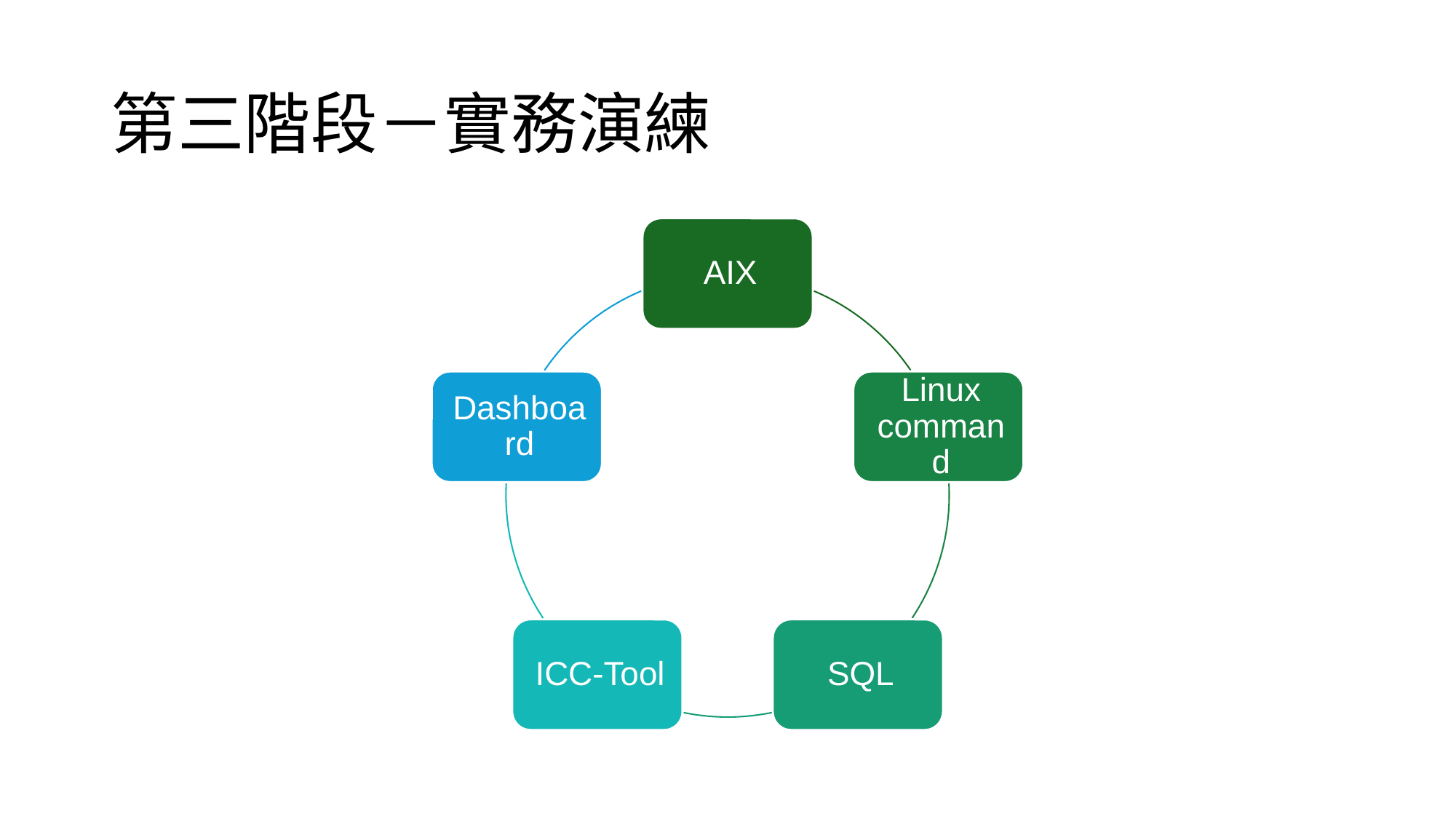

第三階段－實務演練
AIX
Linux command
SQL
ICC-Tool
Dashboard